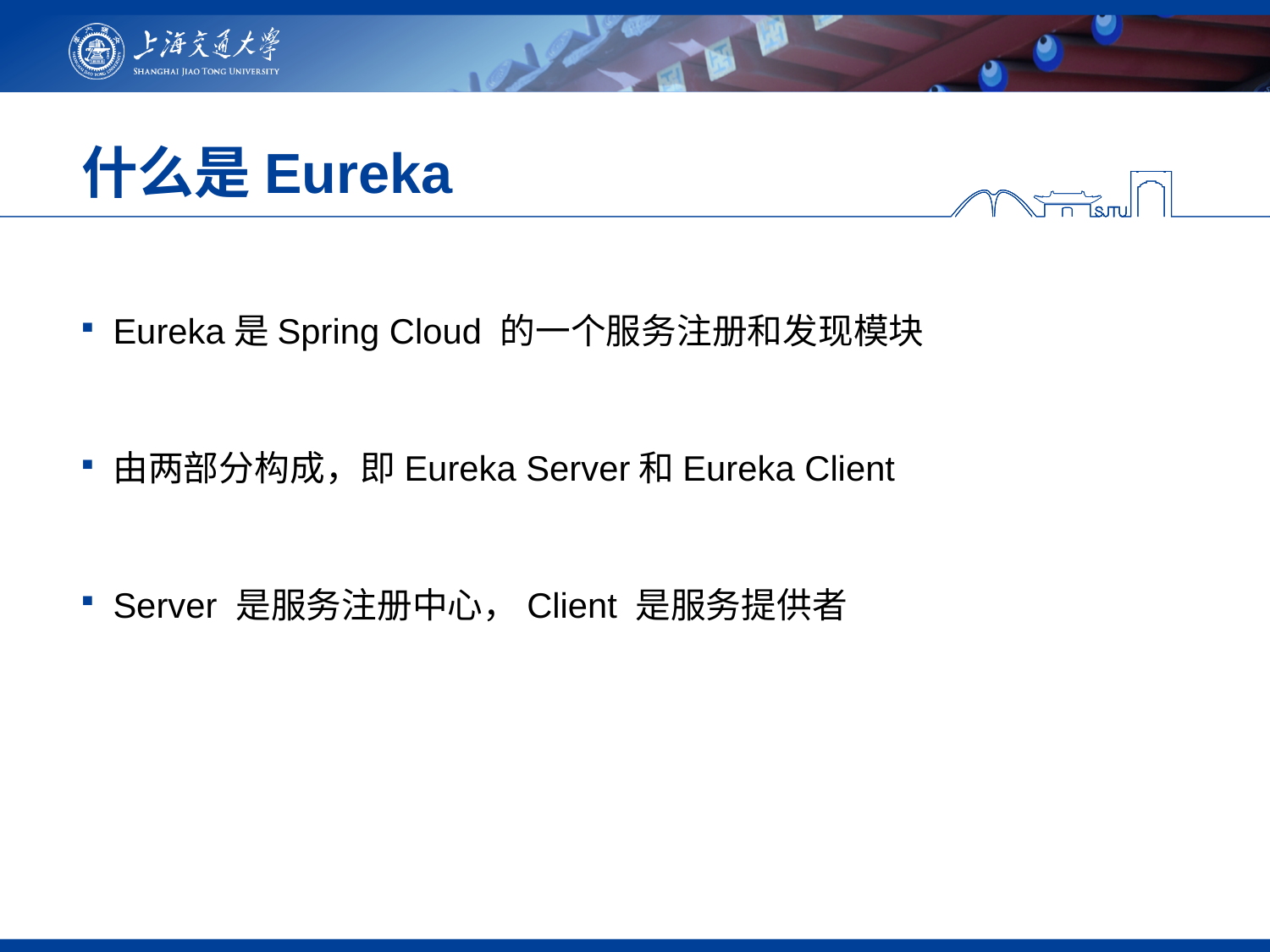

# 什么是Eureka

Eureka是Spring Cloud 的一个服务注册和发现模块

由两部分构成，即Eureka Server和Eureka Client

Server 是服务注册中心，Client 是服务提供者